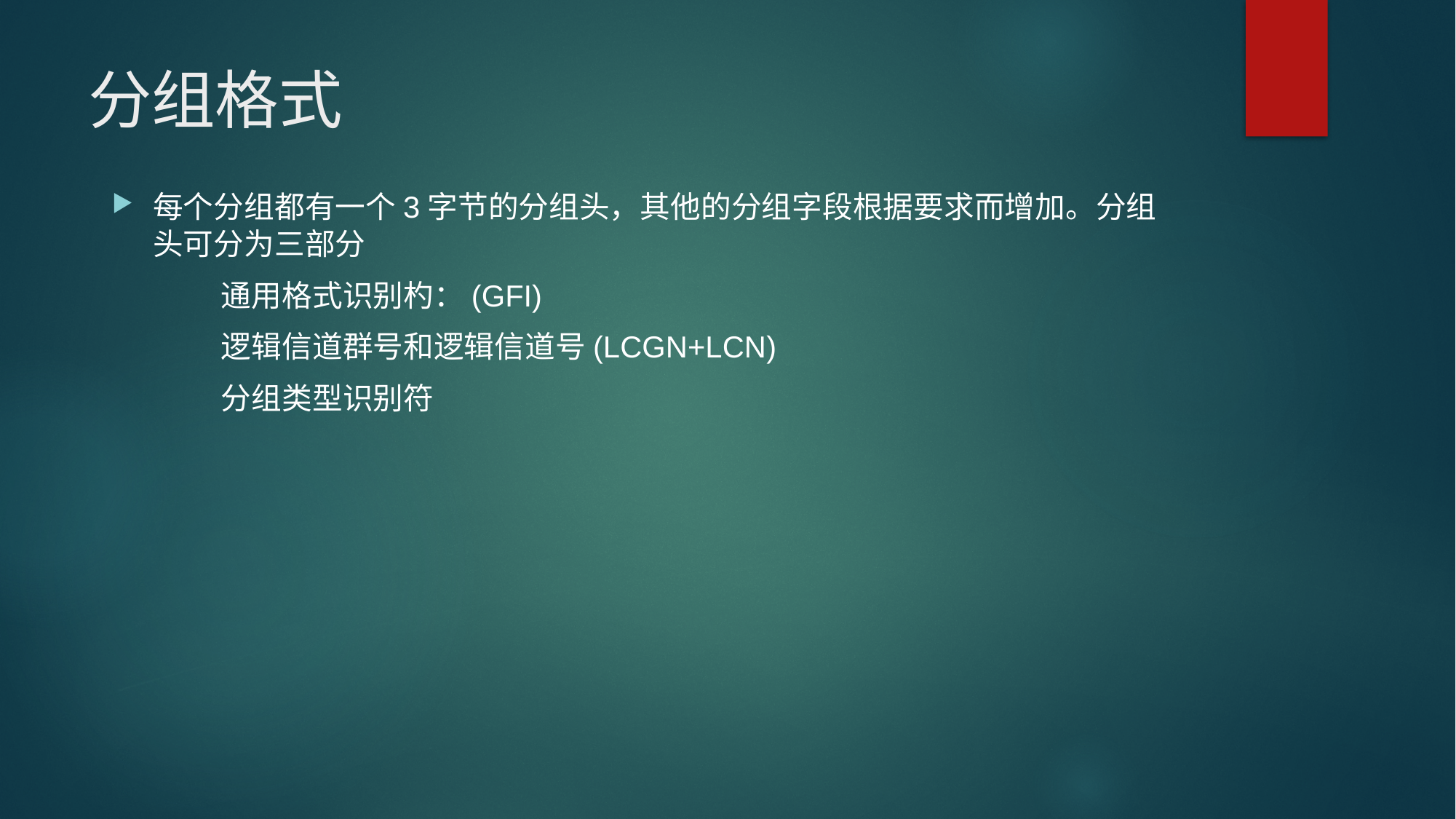

# 分组格式
每个分组都有一个3字节的分组头，其他的分组字段根据要求而增加。分组头可分为三部分
	通用格式识别杓：(GFI)
	逻辑信道群号和逻辑信道号(LCGN+LCN)
	分组类型识别符